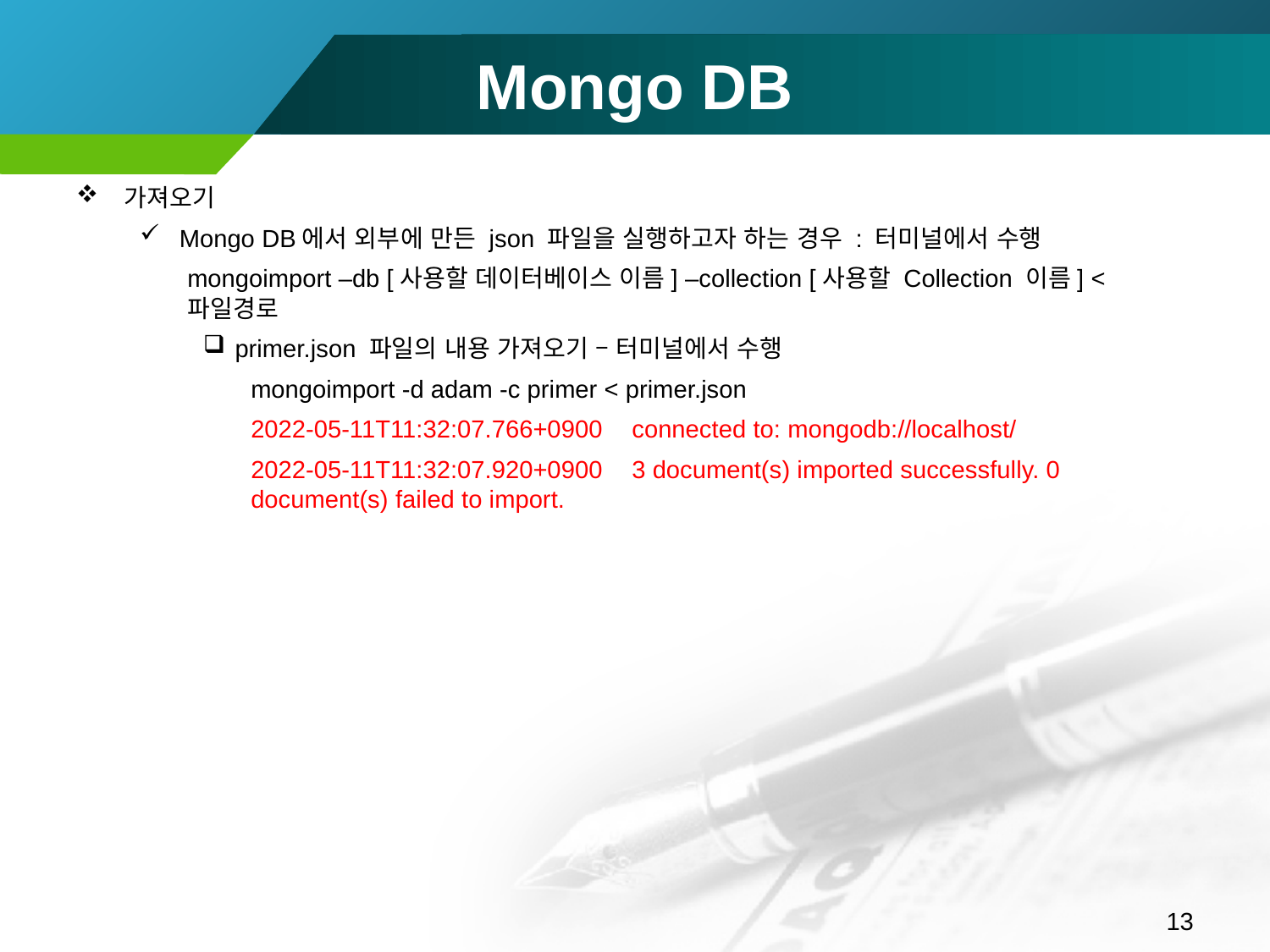

# Mongo DB
가져오기
Mongo DB에서 외부에 만든 json 파일을 실행하고자 하는 경우 : 터미널에서 수행
mongoimport –db [사용할 데이터베이스 이름] –collection [사용할 Collection 이름] < 파일경로
primer.json 파일의 내용 가져오기 – 터미널에서 수행
mongoimport -d adam -c primer < primer.json
2022-05-11T11:32:07.766+0900	connected to: mongodb://localhost/
2022-05-11T11:32:07.920+0900	3 document(s) imported successfully. 0 document(s) failed to import.
13